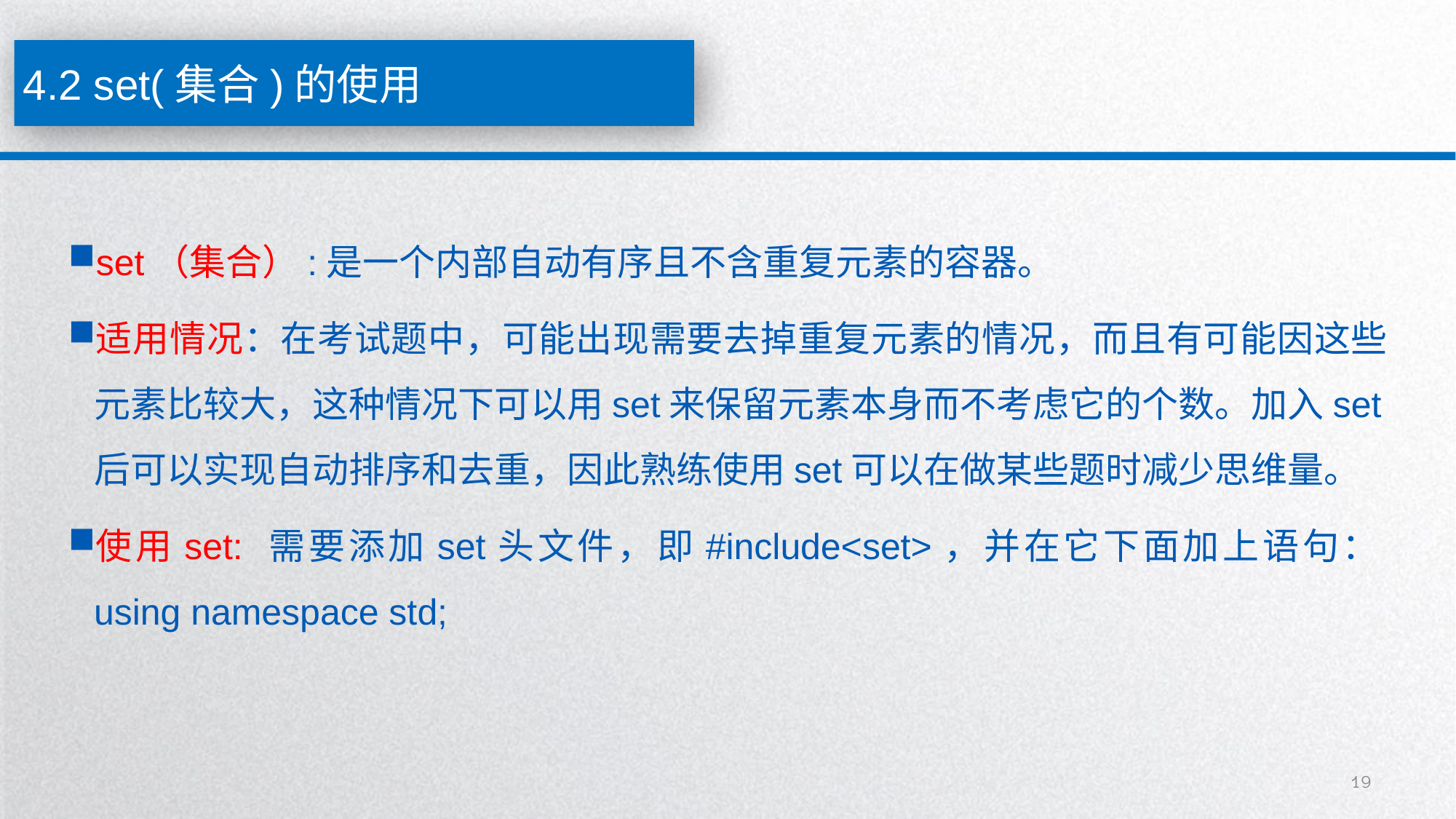

4.2 set(集合)的使用
set（集合）:是一个内部自动有序且不含重复元素的容器。
适用情况：在考试题中，可能出现需要去掉重复元素的情况，而且有可能因这些元素比较大，这种情况下可以用set来保留元素本身而不考虑它的个数。加入set后可以实现自动排序和去重，因此熟练使用set可以在做某些题时减少思维量。
使用set: 需要添加set头文件，即#include<set>，并在它下面加上语句：using namespace std;

19